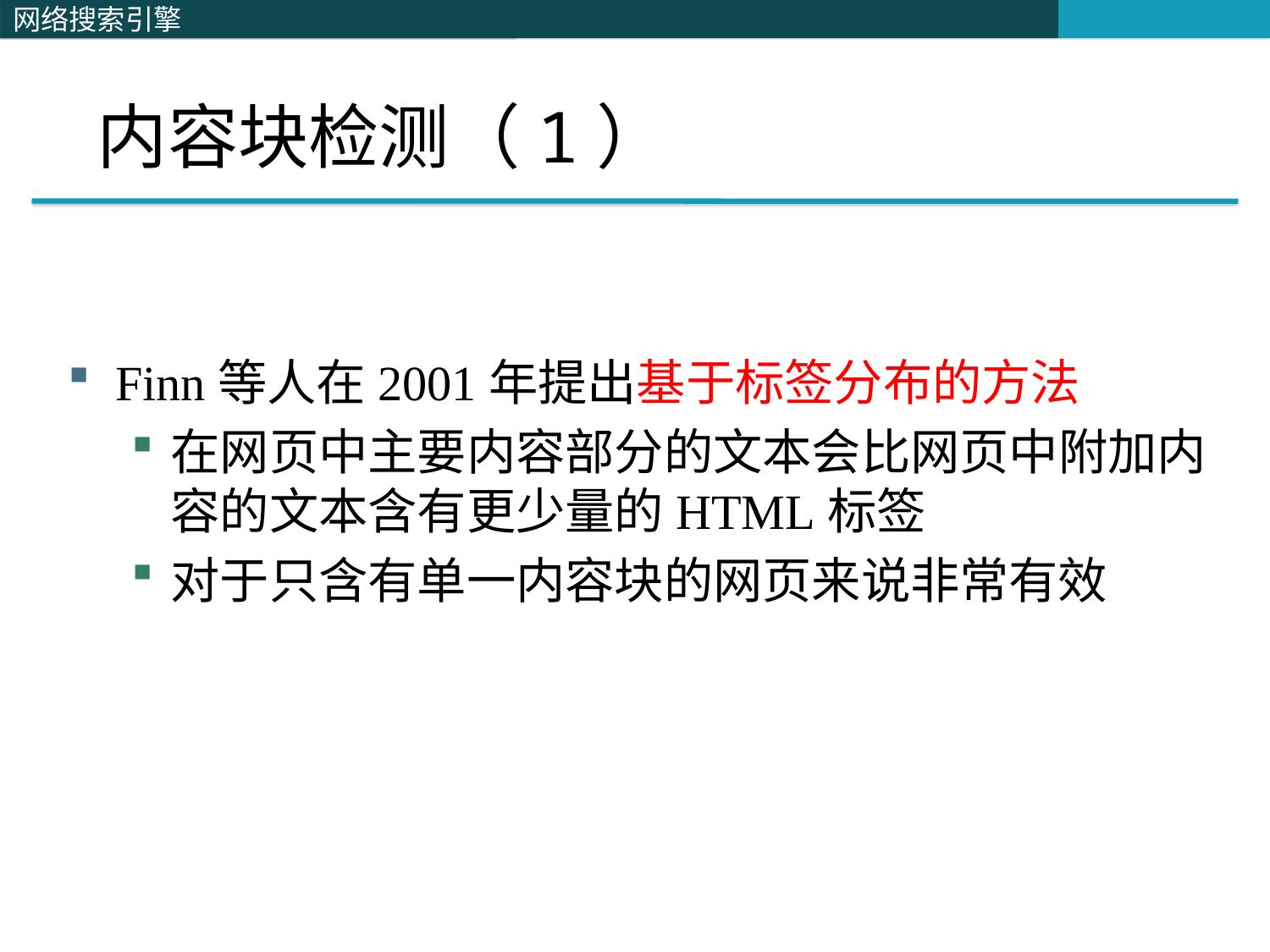

内容块检测（1）
Finn等人在2001年提出基于标签分布的方法
在网页中主要内容部分的文本会比网页中附加内容的文本含有更少量的HTML标签
对于只含有单一内容块的网页来说非常有效
95